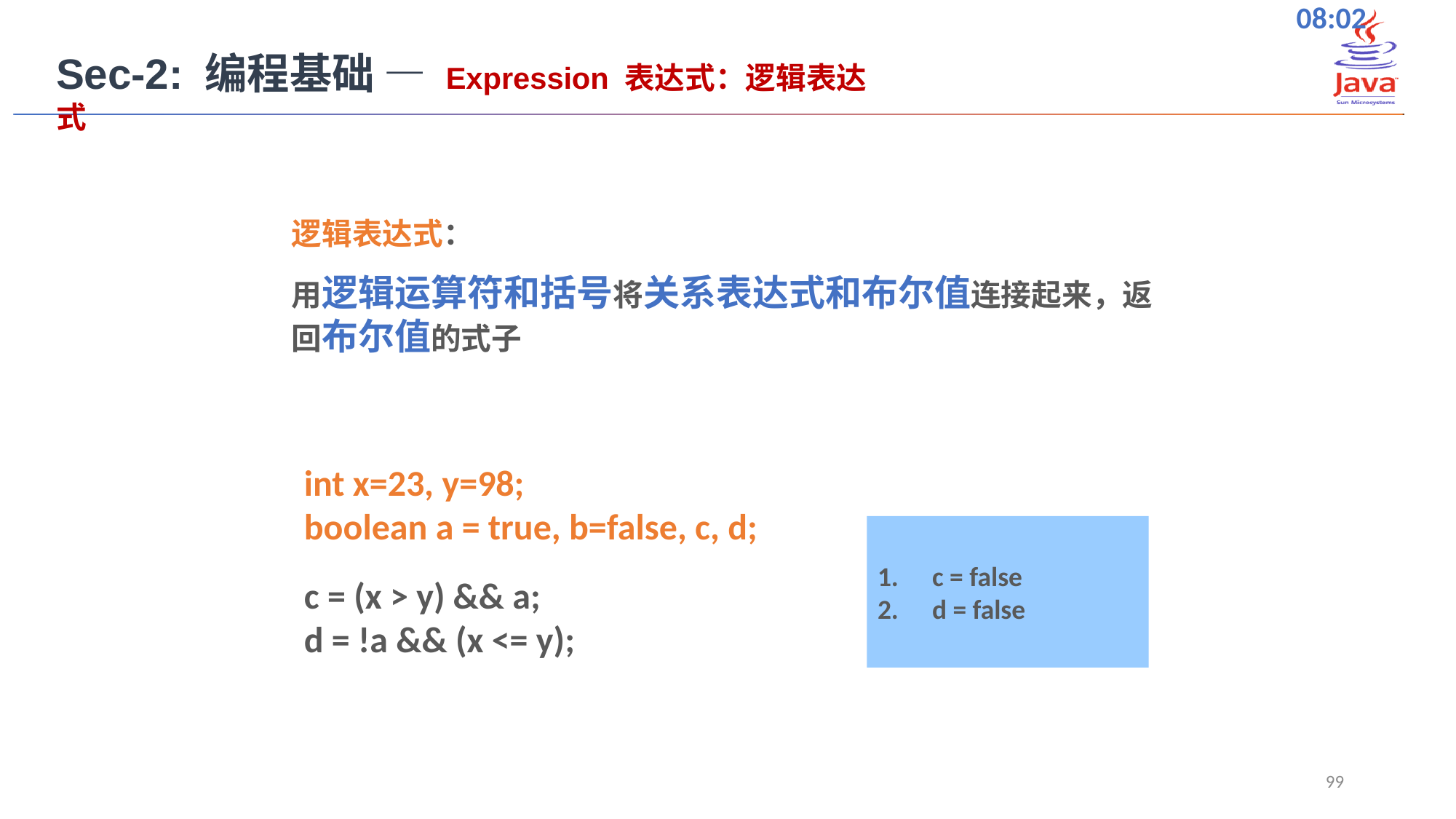

Sec-2: 编程基础 — Expression 表达式：逻辑表达式
逻辑表达式：

用逻辑运算符和括号将关系表达式和布尔值连接起来，返回布尔值的式子
int x=23, y=98;
boolean a = true, b=false, c, d;

c = (x > y) && a;
d = !a && (x <= y);
c = false
d = false
99